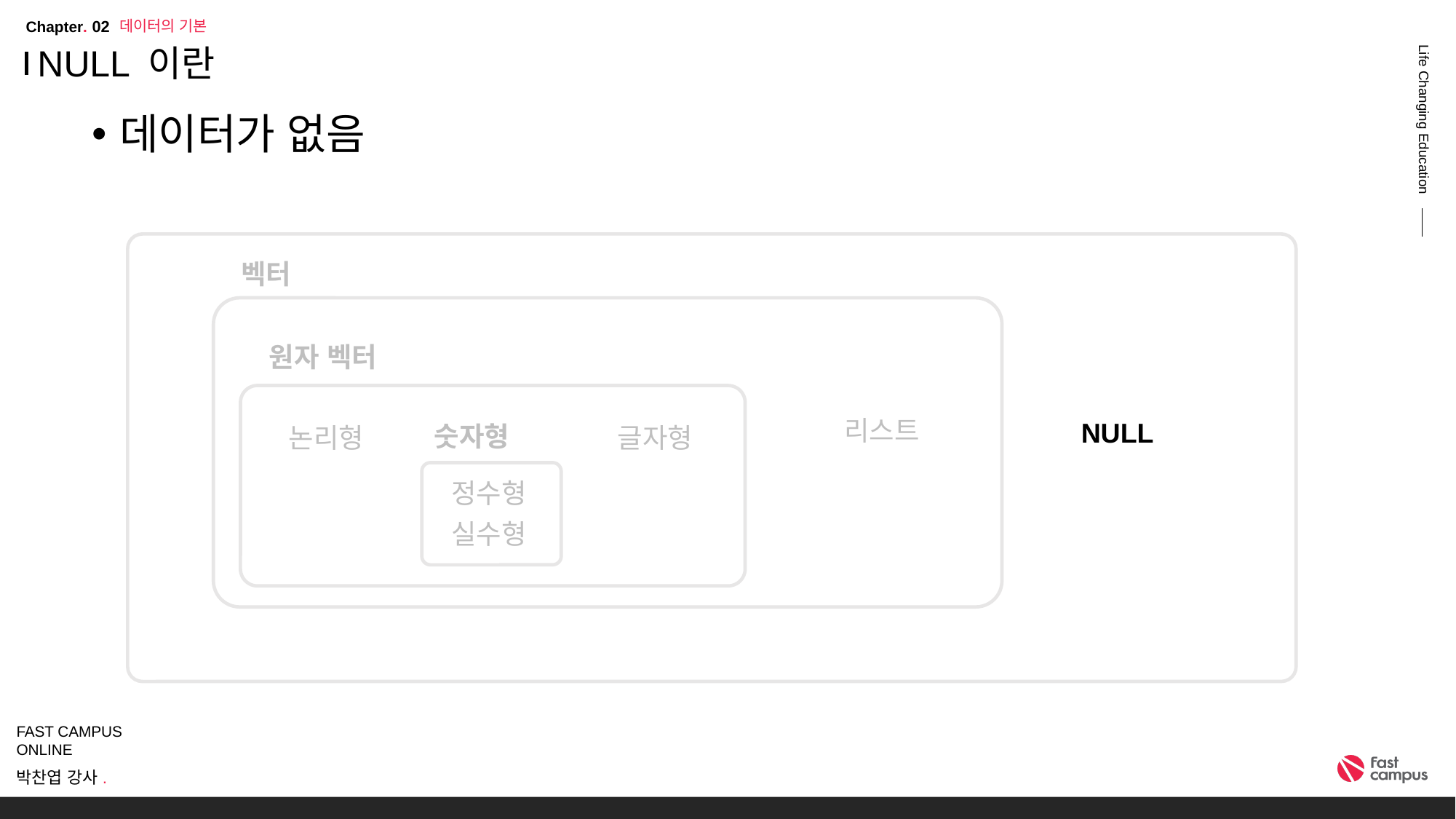

데이터의 기본
02
# NULL 이란
데이터가 없음

벡터

원자 벡터

리스트
NULL
숫자형
논리형
글자형

정수형
실수형